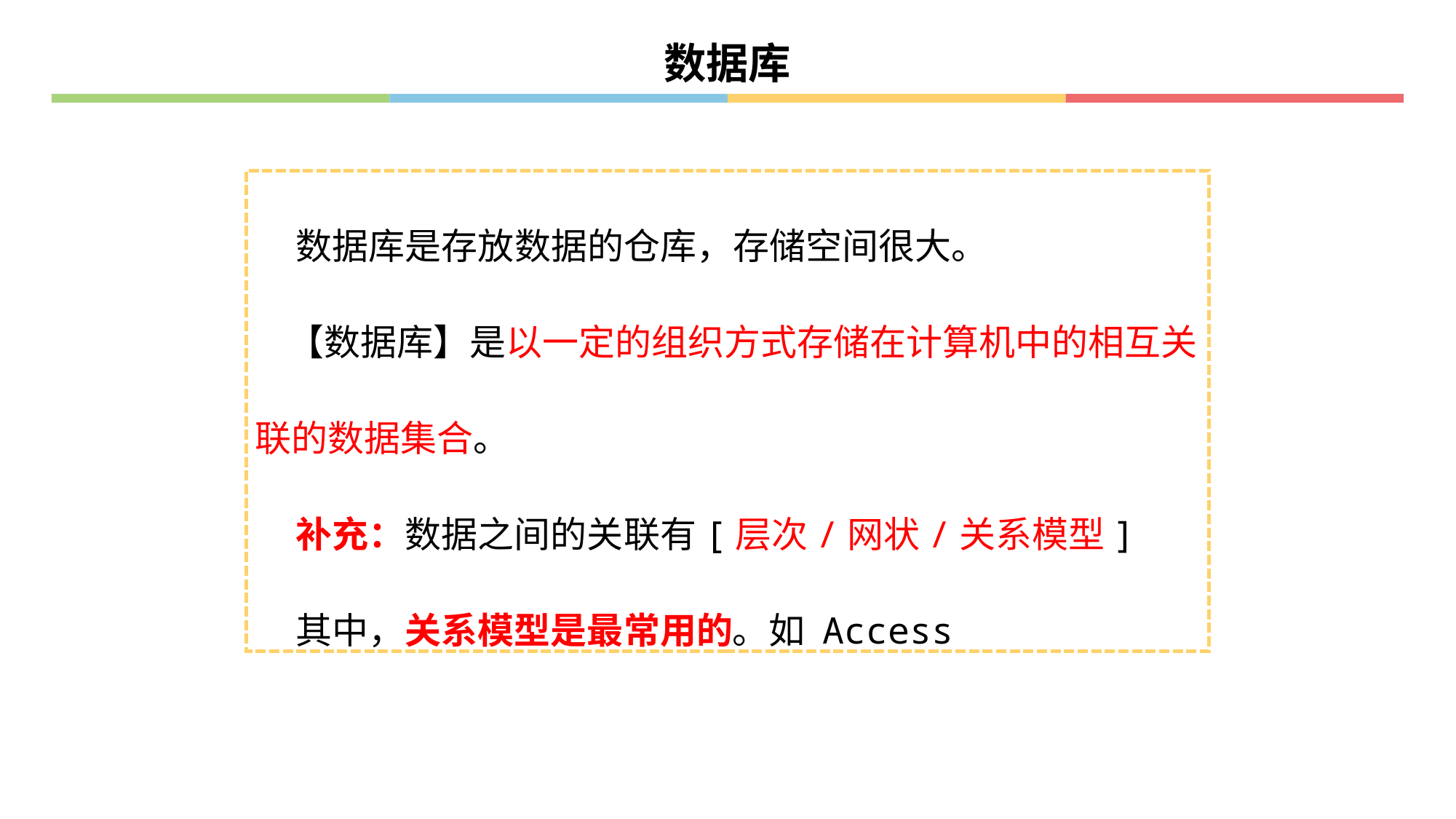

数据库
    数据库是存放数据的仓库，存储空间很大。
   【数据库】是以一定的组织方式存储在计算机中的相互关联的数据集合。
    补充：数据之间的关联有[层次/网状/关系模型]
    其中，关系模型是最常用的。如 Access